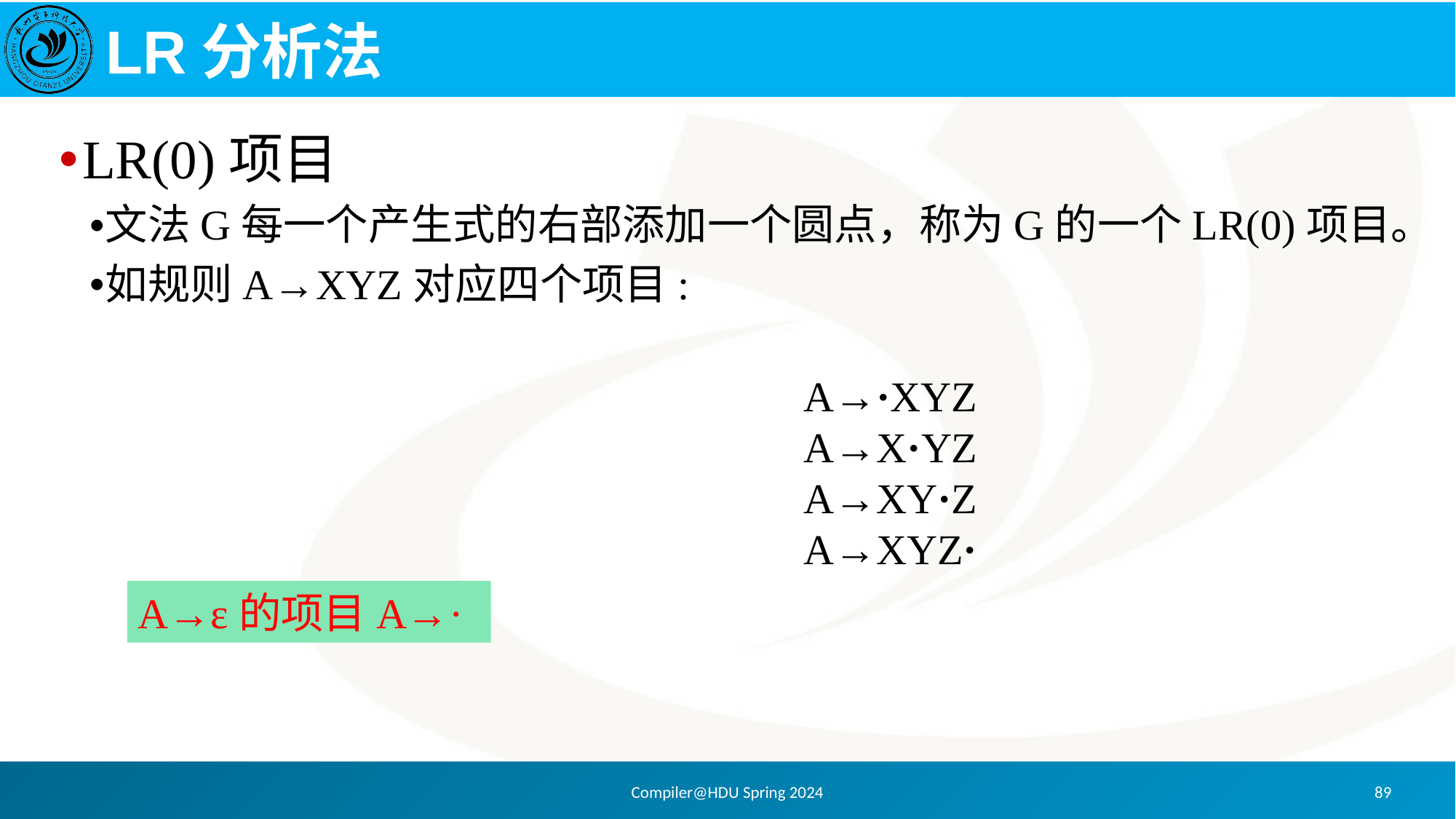

# LR分析法
LR(0)项目
文法G每一个产生式的右部添加一个圆点，称为G的一个LR(0)项目。
如规则A→XYZ对应四个项目:
 A→·XYZ
 A→X·YZ
 A→XY·Z
 A→XYZ·
A→ε的项目A→·
Compiler@HDU Spring 2024
89